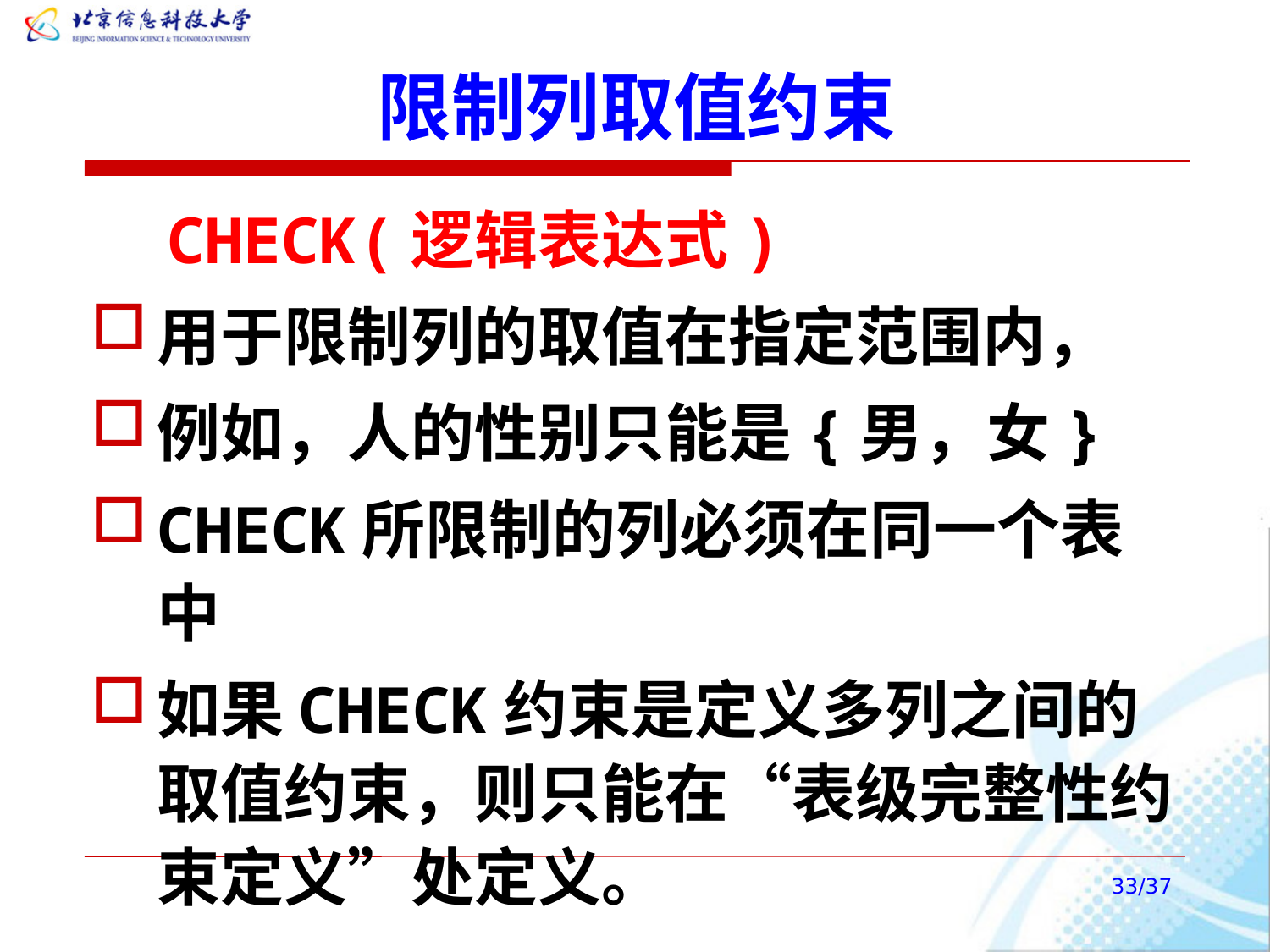

# 限制列取值约束
  CHECK(逻辑表达式)
用于限制列的取值在指定范围内，
例如，人的性别只能是{男，女}
CHECK所限制的列必须在同一个表中
如果CHECK约束是定义多列之间的取值约束，则只能在“表级完整性约束定义”处定义。

33/37